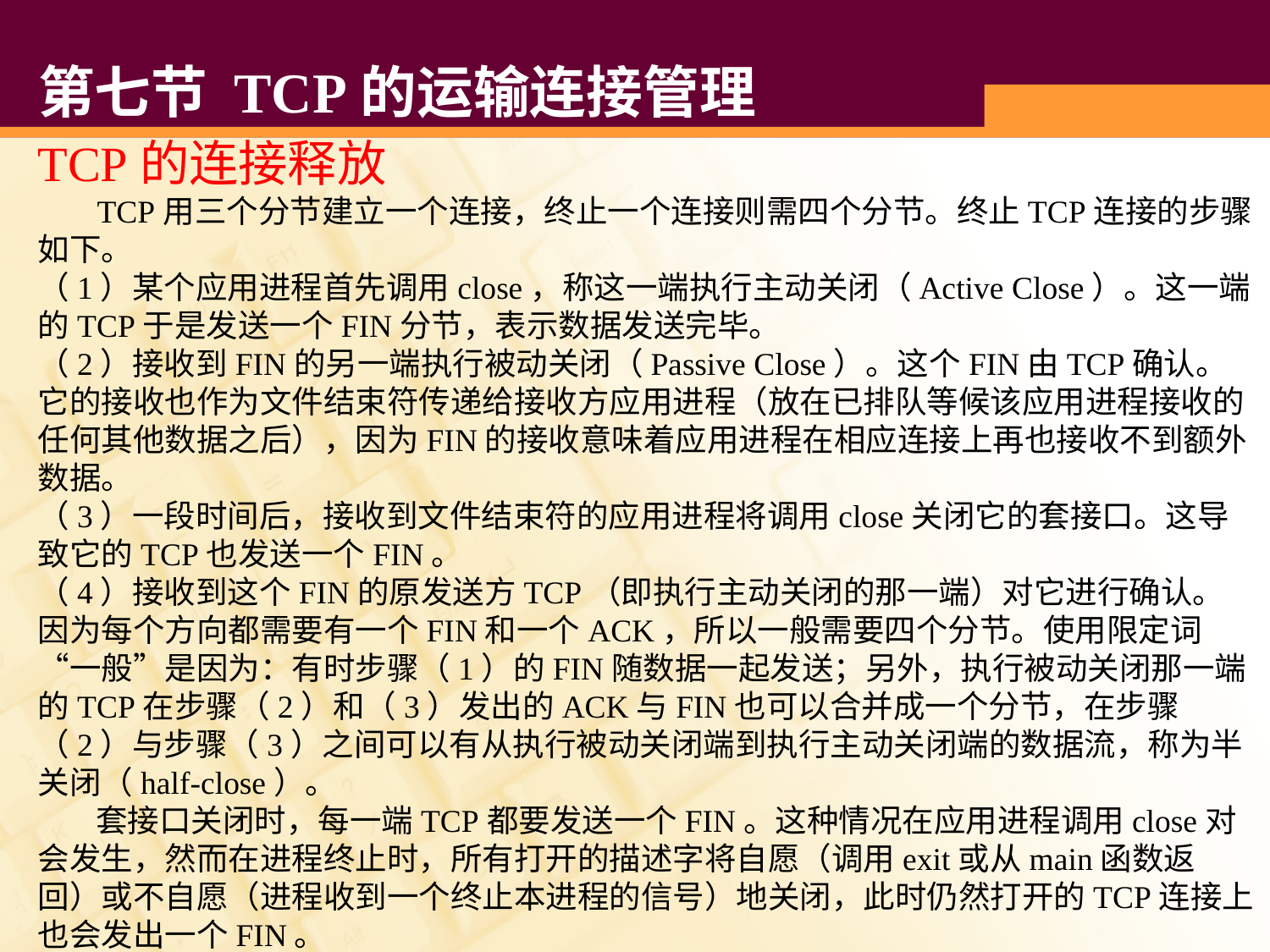

# 第七节 TCP的运输连接管理
TCP的连接释放
      TCP用三个分节建立一个连接，终止一个连接则需四个分节。终止TCP连接的步骤如下。
（1）某个应用进程首先调用close，称这一端执行主动关闭（Active Close）。这一端的TCP于是发送一个FIN分节，表示数据发送完毕。
（2）接收到FIN的另一端执行被动关闭（Passive Close）。这个FIN由TCP确认。它的接收也作为文件结束符传递给接收方应用进程（放在已排队等候该应用进程接收的任何其他数据之后），因为FIN的接收意味着应用进程在相应连接上再也接收不到额外数据。
（3）一段时间后，接收到文件结束符的应用进程将调用close关闭它的套接口。这导致它的TCP也发送一个FIN。
（4）接收到这个FIN的原发送方TCP（即执行主动关闭的那一端）对它进行确认。
因为每个方向都需要有一个FIN和一个ACK，所以一般需要四个分节。使用限定词“一般”是因为：有时步骤（1）的FIN随数据一起发送；另外，执行被动关闭那一端的TCP在步骤（2）和（3）发出的ACK与FIN也可以合并成一个分节，在步骤（2）与步骤（3）之间可以有从执行被动关闭端到执行主动关闭端的数据流，称为半关闭（half-close）。
       套接口关闭时，每一端TCP都要发送一个FIN。这种情况在应用进程调用close对会发生，然而在进程终止时，所有打开的描述字将自愿（调用exit或从main函数返回）或不自愿（进程收到一个终止本进程的信号）地关闭，此时仍然打开的TCP连接上也会发出一个FIN。